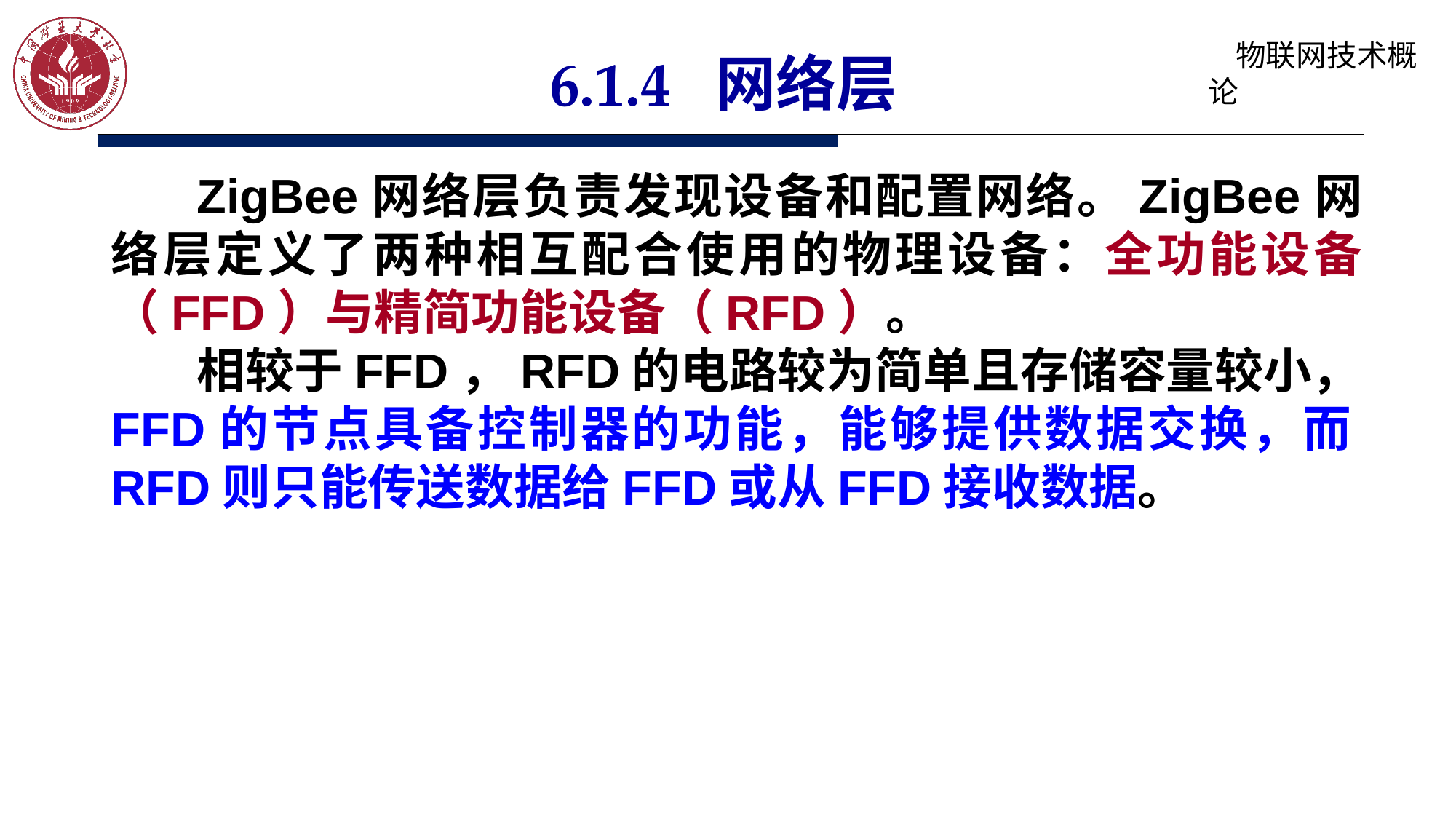

# 6.1.4  网络层
ZigBee网络层负责发现设备和配置网络。ZigBee网络层定义了两种相互配合使用的物理设备：全功能设备（FFD）与精简功能设备（RFD）。
相较于FFD，RFD的电路较为简单且存储容量较小，FFD的节点具备控制器的功能，能够提供数据交换，而RFD则只能传送数据给FFD或从FFD接收数据。